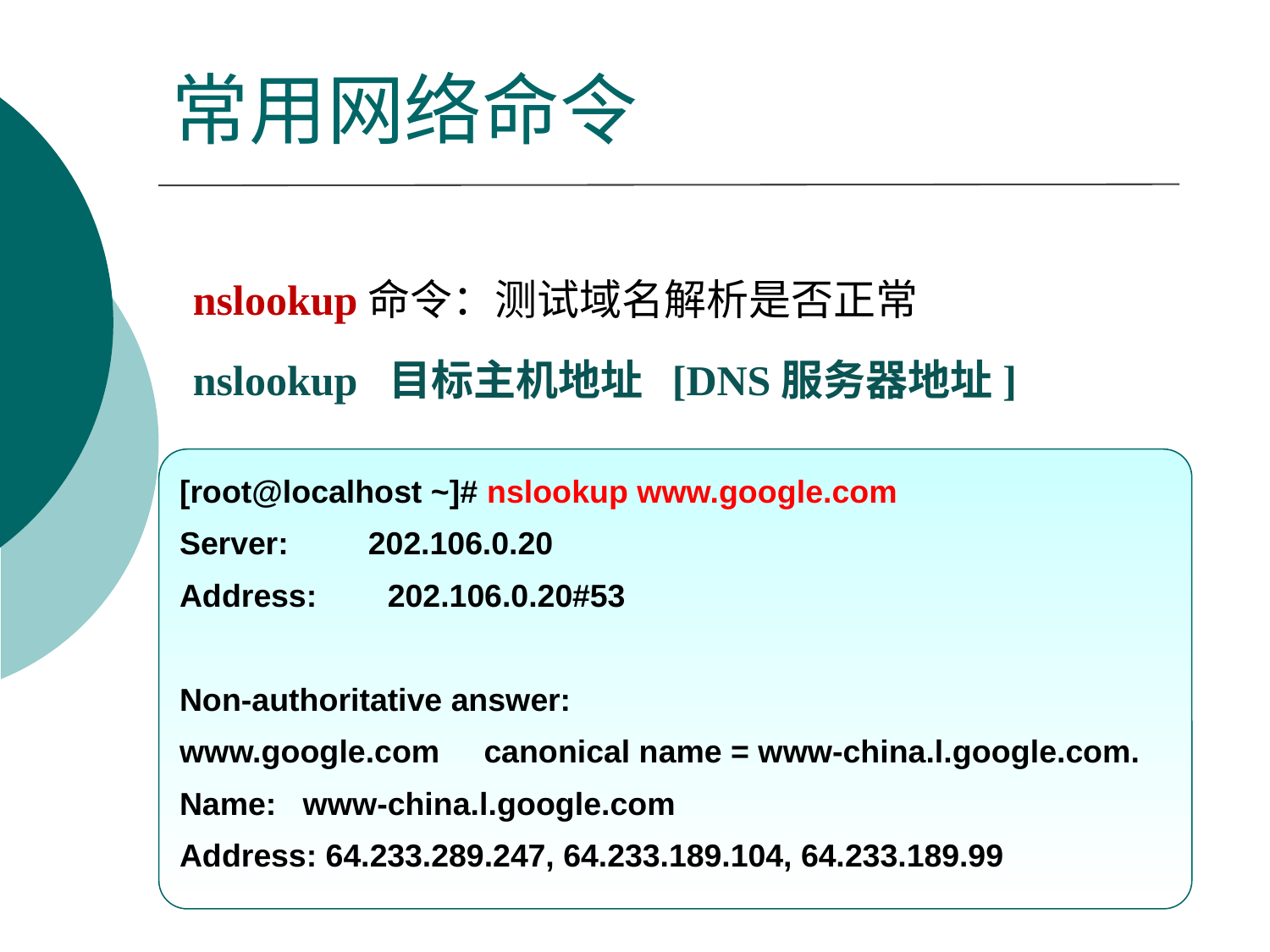

# 常用网络命令
nslookup命令：测试域名解析是否正常
nslookup  目标主机地址  [DNS服务器地址]
[root@localhost ~]# nslookup www.google.com
Server:         202.106.0.20
Address:        202.106.0.20#53

Non-authoritative answer:
www.google.com     canonical name = www-china.l.google.com.
Name:   www-china.l.google.com
Address: 64.233.289.247, 64.233.189.104, 64.233.189.99